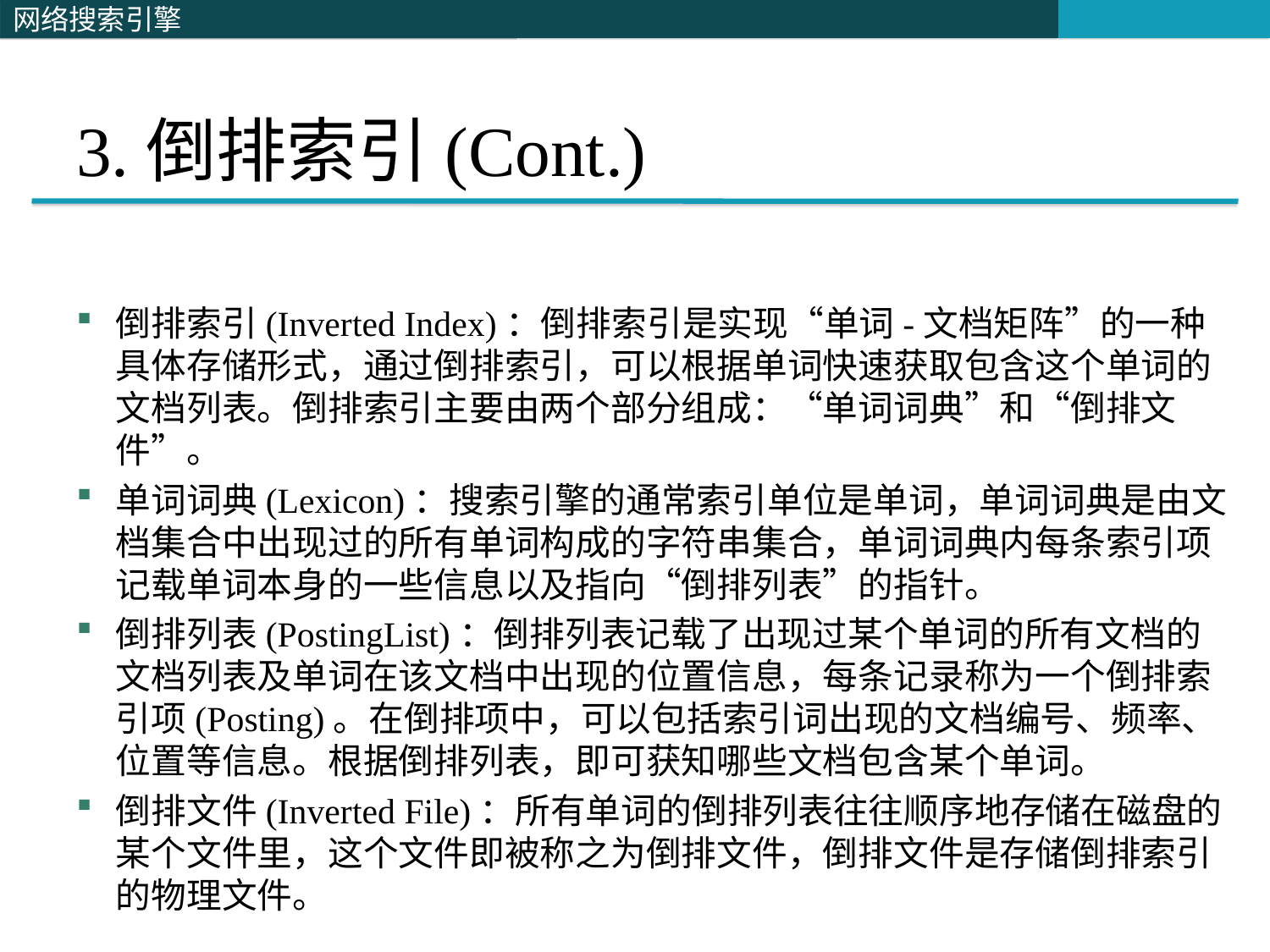

# 3.倒排索引(Cont.)
倒排索引(Inverted Index)：倒排索引是实现“单词-文档矩阵”的一种具体存储形式，通过倒排索引，可以根据单词快速获取包含这个单词的文档列表。倒排索引主要由两个部分组成：“单词词典”和“倒排文件”。
单词词典(Lexicon)：搜索引擎的通常索引单位是单词，单词词典是由文档集合中出现过的所有单词构成的字符串集合，单词词典内每条索引项记载单词本身的一些信息以及指向“倒排列表”的指针。
倒排列表(PostingList)：倒排列表记载了出现过某个单词的所有文档的文档列表及单词在该文档中出现的位置信息，每条记录称为一个倒排索引项(Posting)。在倒排项中，可以包括索引词出现的文档编号、频率、位置等信息。根据倒排列表，即可获知哪些文档包含某个单词。
倒排文件(Inverted File)：所有单词的倒排列表往往顺序地存储在磁盘的某个文件里，这个文件即被称之为倒排文件，倒排文件是存储倒排索引的物理文件。